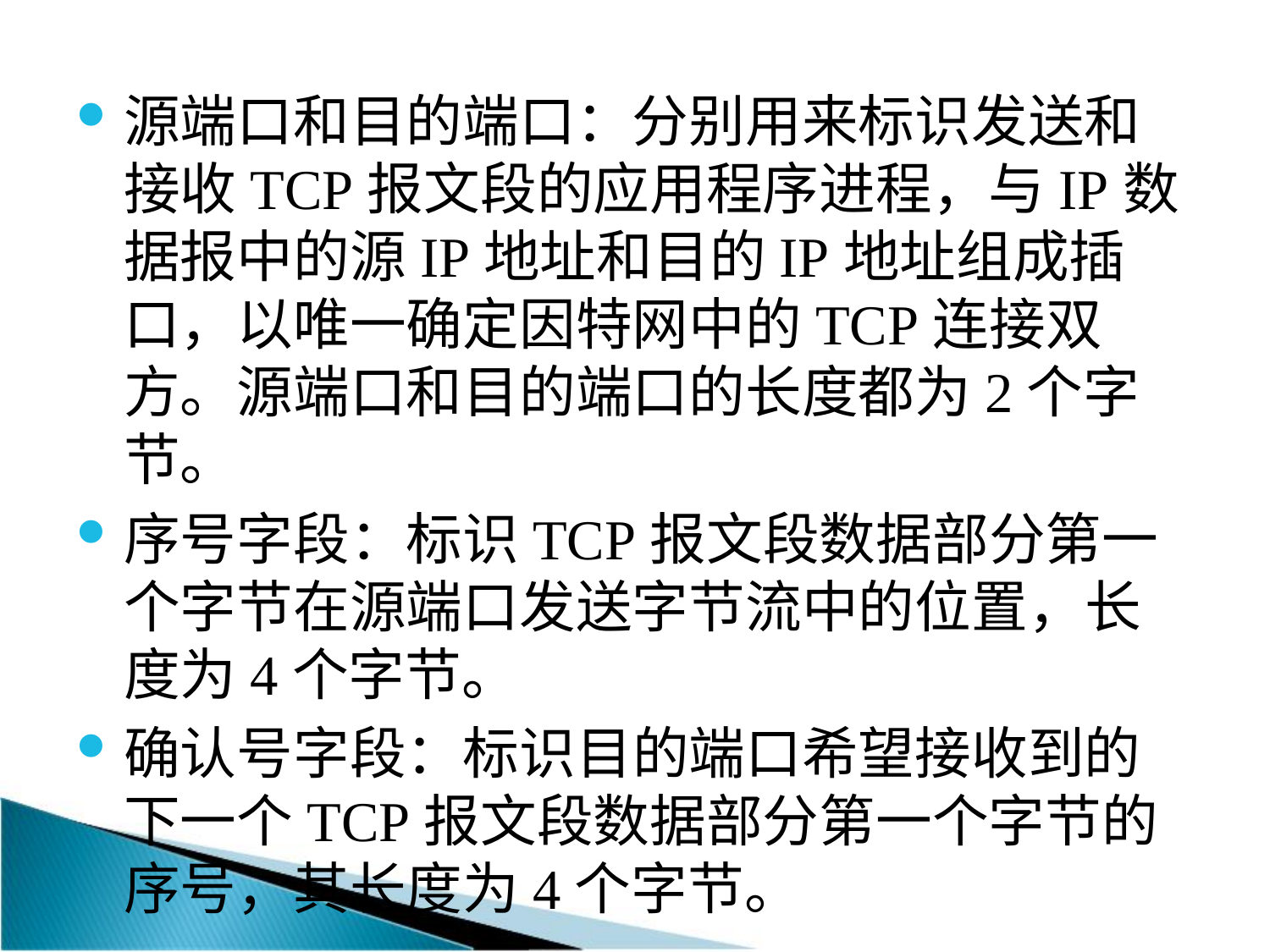

源端口和目的端口：分别用来标识发送和接收TCP报文段的应用程序进程，与IP数据报中的源IP地址和目的IP地址组成插口，以唯一确定因特网中的TCP连接双方。源端口和目的端口的长度都为2个字节。
序号字段：标识TCP报文段数据部分第一个字节在源端口发送字节流中的位置，长度为4个字节。
确认号字段：标识目的端口希望接收到的下一个TCP报文段数据部分第一个字节的序号，其长度为4个字节。